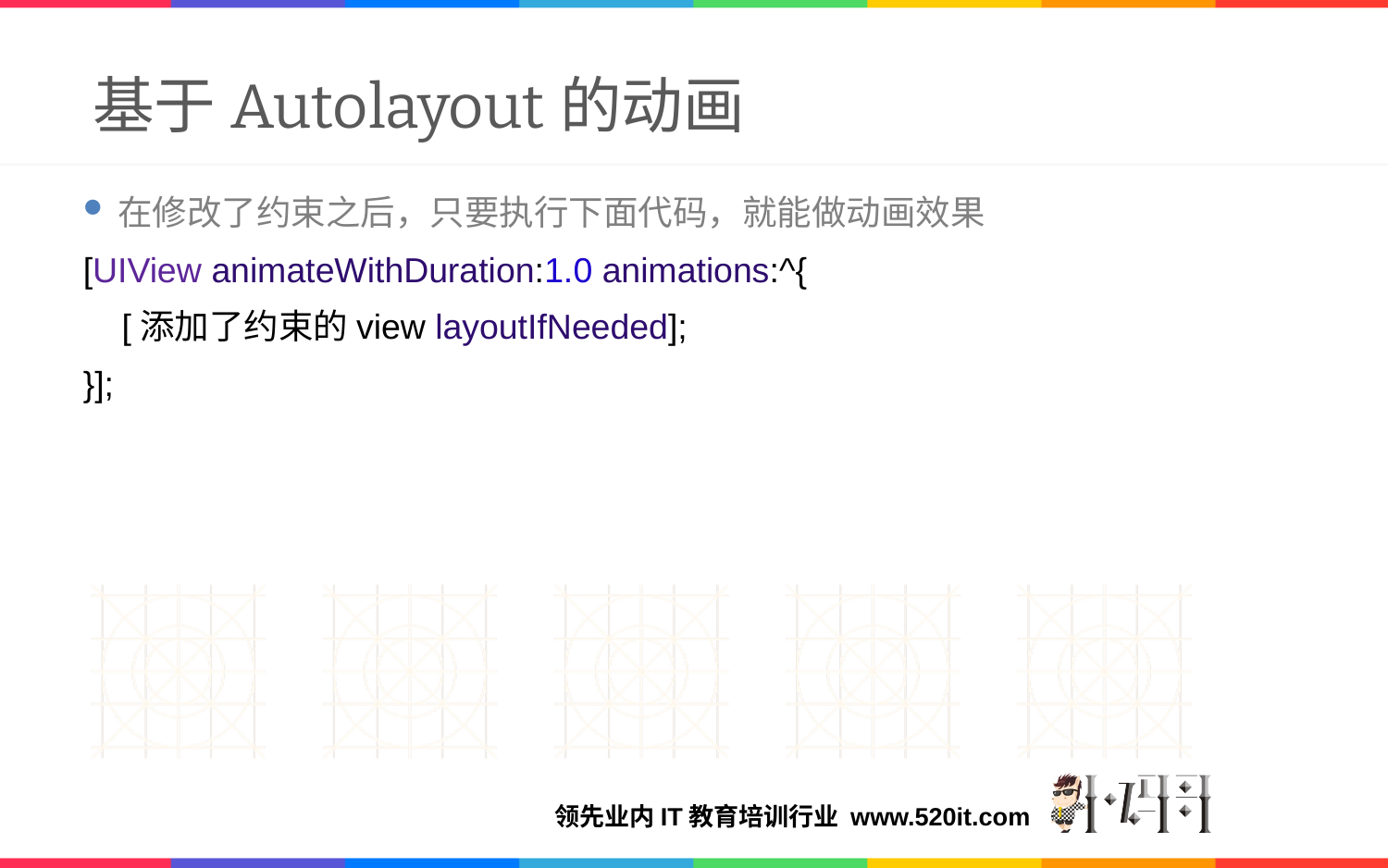

# 基于Autolayout的动画
在修改了约束之后，只要执行下面代码，就能做动画效果
[UIView animateWithDuration:1.0 animations:^{
    [添加了约束的view layoutIfNeeded];
}];